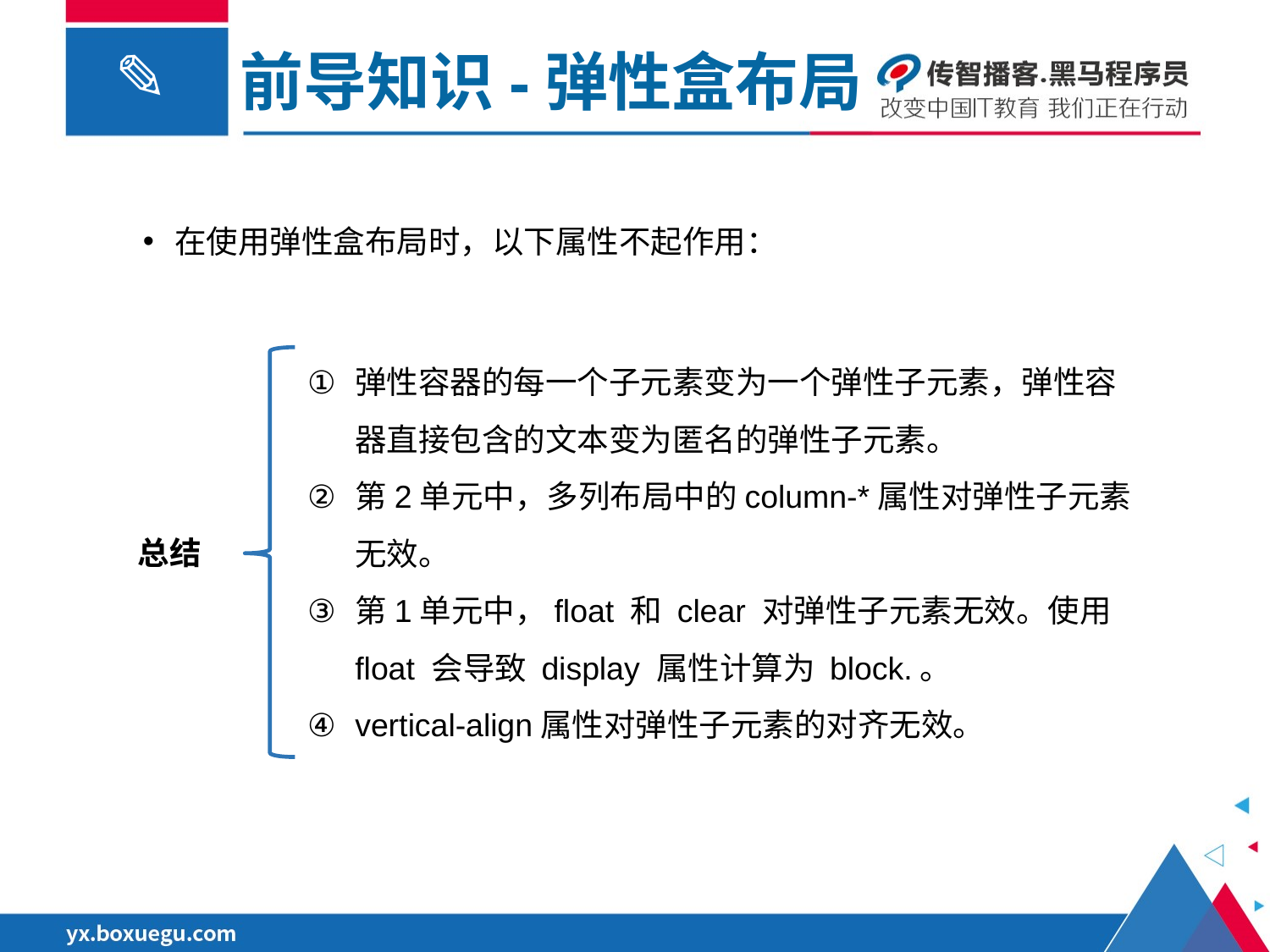

前导知识-弹性盒布局
在使用弹性盒布局时，以下属性不起作用：

弹性容器的每一个子元素变为一个弹性子元素，弹性容器直接包含的文本变为匿名的弹性子元素。
第2单元中，多列布局中的column-*属性对弹性子元素无效。
第1单元中，float 和 clear 对弹性子元素无效。使用 float 会导致 display 属性计算为 block.。
vertical-align属性对弹性子元素的对齐无效。

总结